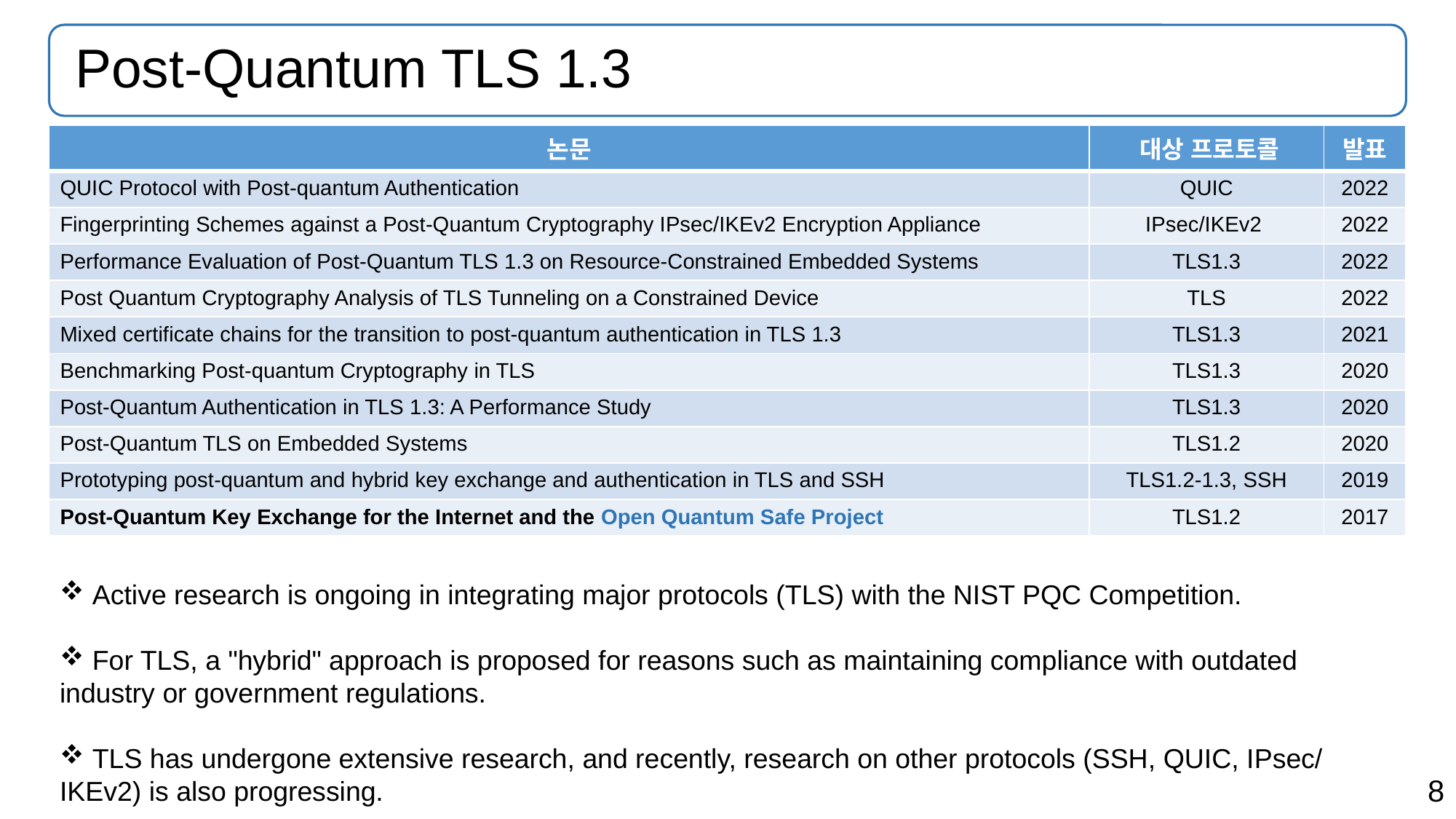

# Post-Quantum TLS 1.3
| 논문 | 대상 프로토콜 | 발표 |
| --- | --- | --- |
| QUIC Protocol with Post-quantum Authentication | QUIC | 2022 |
| Fingerprinting Schemes against a Post-Quantum Cryptography IPsec/IKEv2 Encryption Appliance | IPsec/IKEv2 | 2022 |
| Performance Evaluation of Post-Quantum TLS 1.3 on Resource-Constrained Embedded Systems | TLS1.3 | 2022 |
| Post Quantum Cryptography Analysis of TLS Tunneling on a Constrained Device | TLS | 2022 |
| Mixed certificate chains for the transition to post-quantum authentication in TLS 1.3 | TLS1.3 | 2021 |
| Benchmarking Post-quantum Cryptography in TLS | TLS1.3 | 2020 |
| Post-Quantum Authentication in TLS 1.3: A Performance Study | TLS1.3 | 2020 |
| Post-Quantum TLS on Embedded Systems | TLS1.2 | 2020 |
| Prototyping post-quantum and hybrid key exchange and authentication in TLS and SSH | TLS1.2-1.3, SSH | 2019 |
| Post-Quantum Key Exchange for the Internet and the Open Quantum Safe Project | TLS1.2 | 2017 |
 Active research is ongoing in integrating major protocols (TLS) with the NIST PQC Competition.

 For TLS, a "hybrid" approach is proposed for reasons such as maintaining compliance with outdated industry or government regulations.

 TLS has undergone extensive research, and recently, research on other protocols (SSH, QUIC, IPsec/IKEv2) is also progressing.